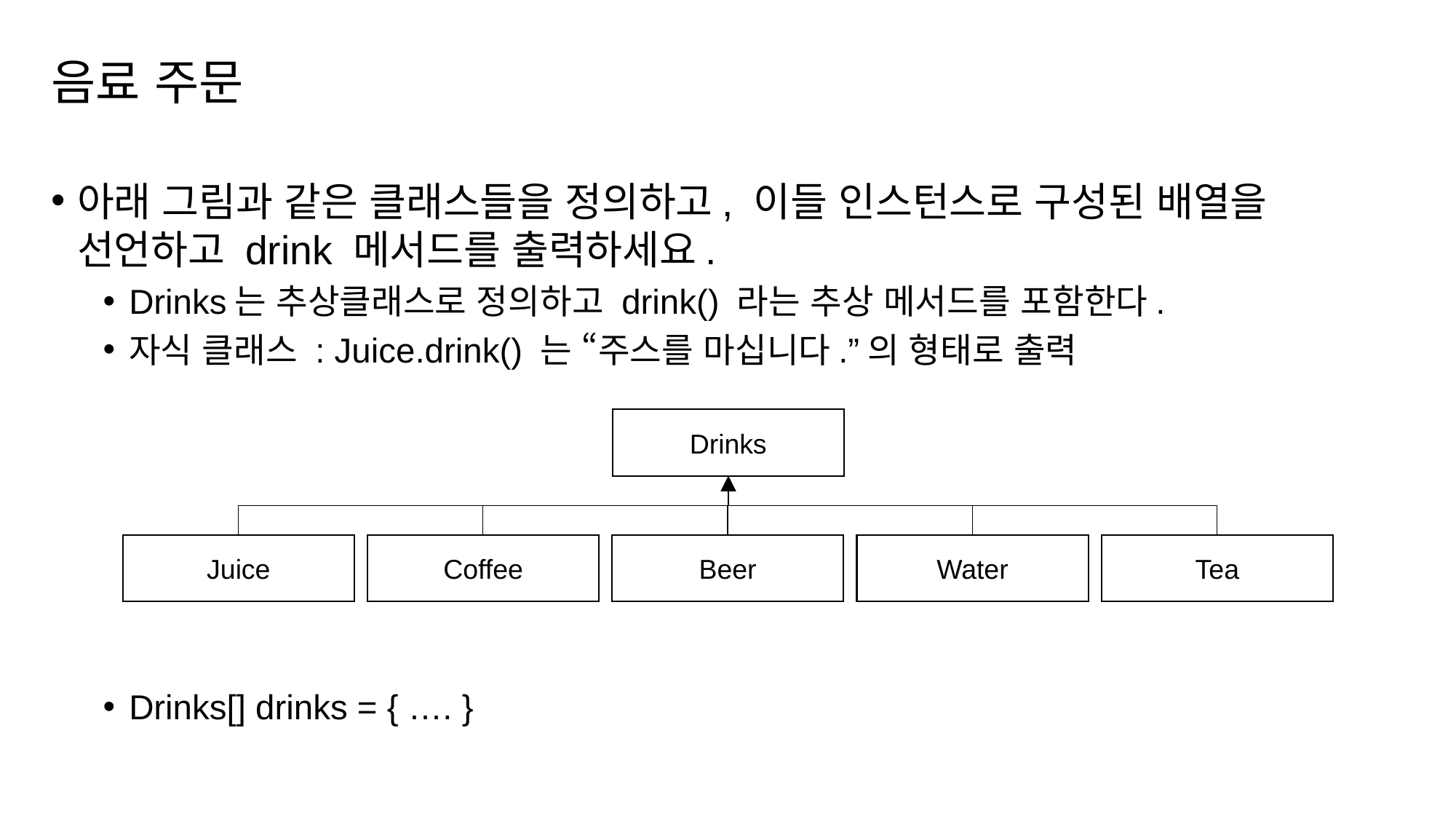

# 음료 주문
아래 그림과 같은 클래스들을 정의하고, 이들 인스턴스로 구성된 배열을 선언하고 drink 메서드를 출력하세요.
Drinks는 추상클래스로 정의하고 drink() 라는 추상 메서드를 포함한다.
자식 클래스 : Juice.drink() 는 “주스를 마십니다.”의 형태로 출력

Drinks[] drinks = { …. }
Drinks
Juice
Coffee
Beer
Water
Tea